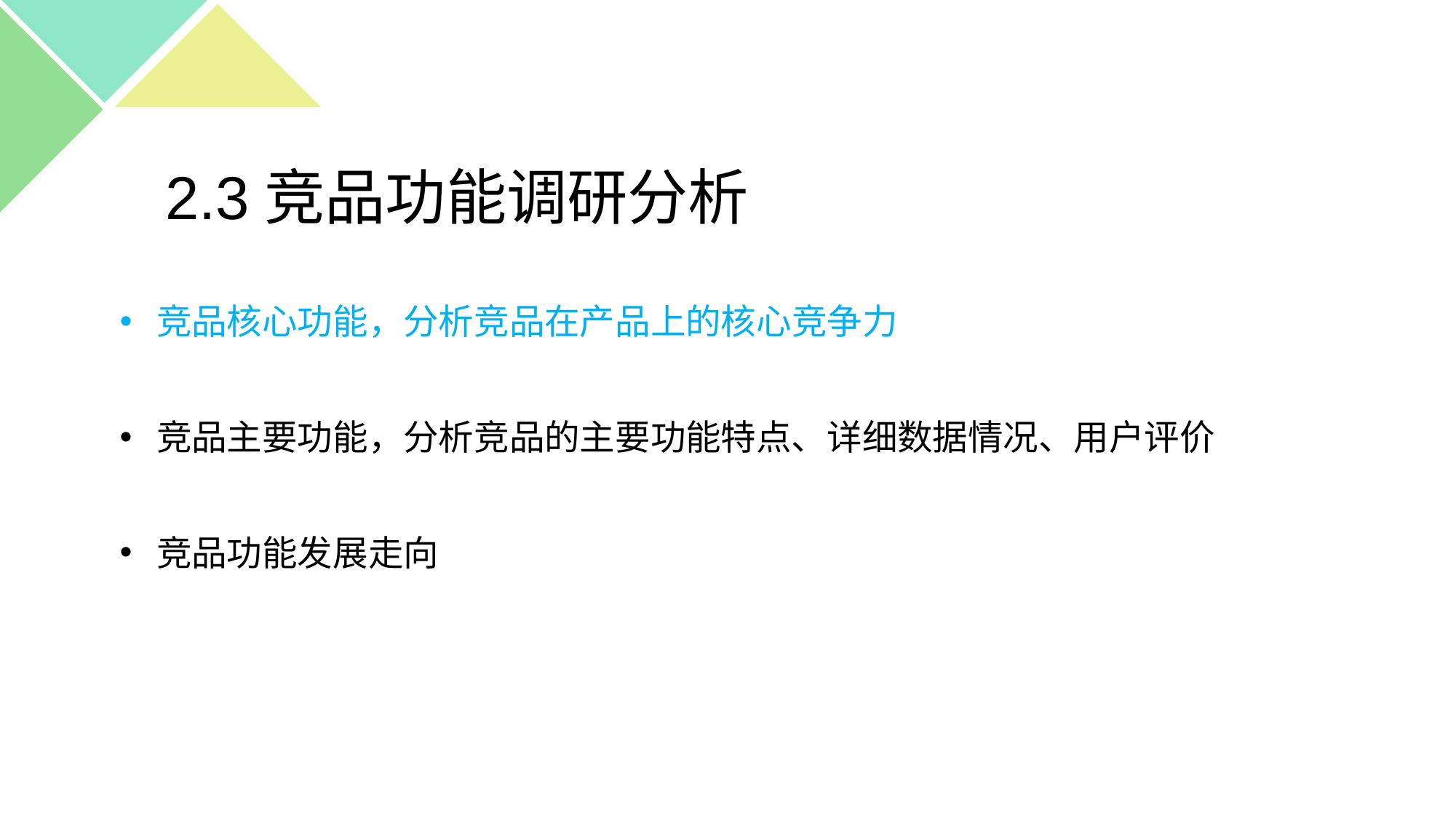

# 2.3竞品功能调研分析
竞品核心功能，分析竞品在产品上的核心竞争力

竞品主要功能，分析竞品的主要功能特点、详细数据情况、用户评价

竞品功能发展走向